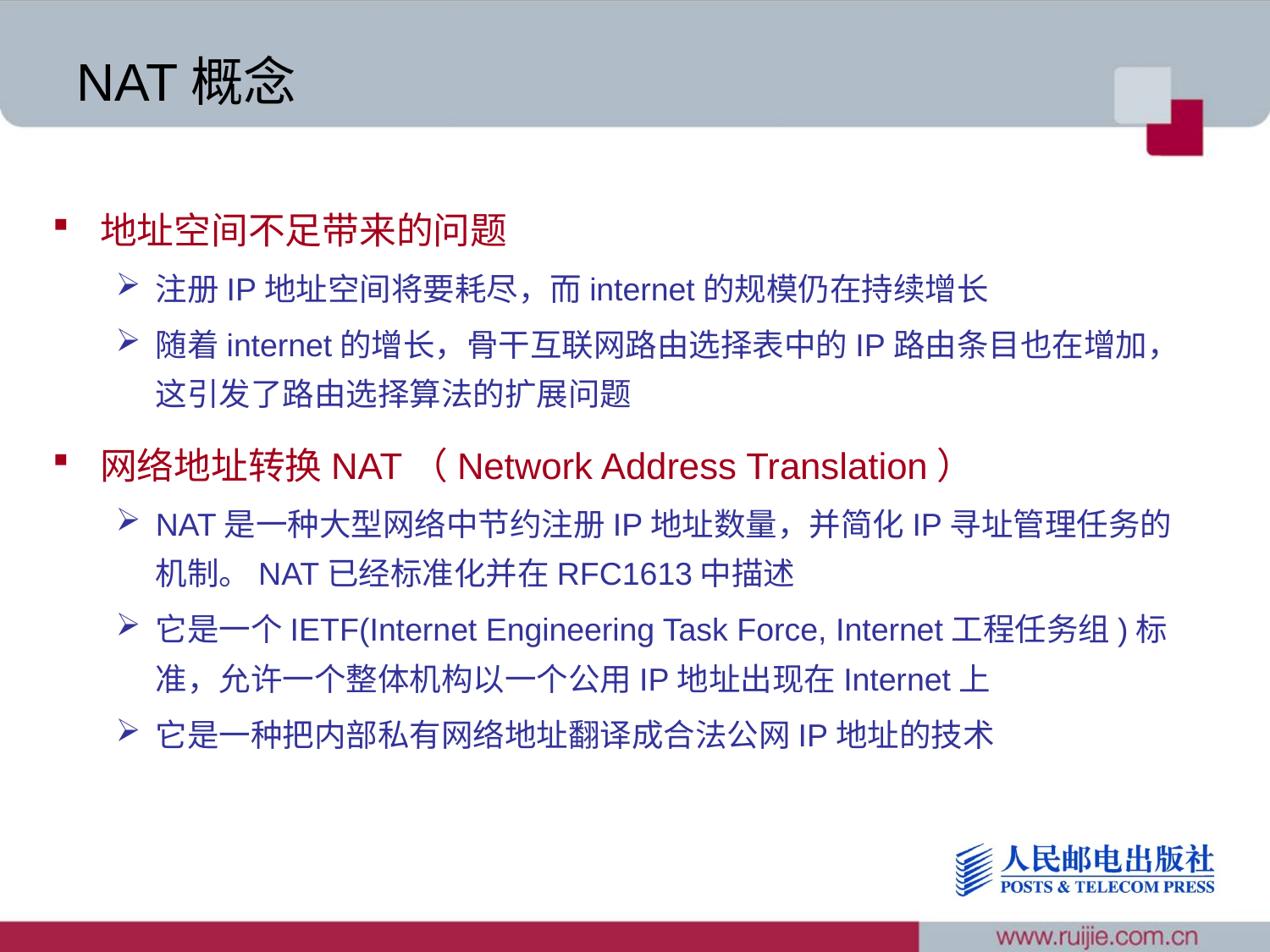

# NAT概念
地址空间不足带来的问题
注册IP地址空间将要耗尽，而internet的规模仍在持续增长
随着internet的增长，骨干互联网路由选择表中的IP路由条目也在增加，这引发了路由选择算法的扩展问题
网络地址转换NAT（Network Address Translation）
NAT是一种大型网络中节约注册IP地址数量，并简化IP寻址管理任务的机制。NAT已经标准化并在RFC1613中描述
它是一个IETF(Internet Engineering Task Force, Internet工程任务组)标准，允许一个整体机构以一个公用IP地址出现在Internet上
它是一种把内部私有网络地址翻译成合法公网IP地址的技术